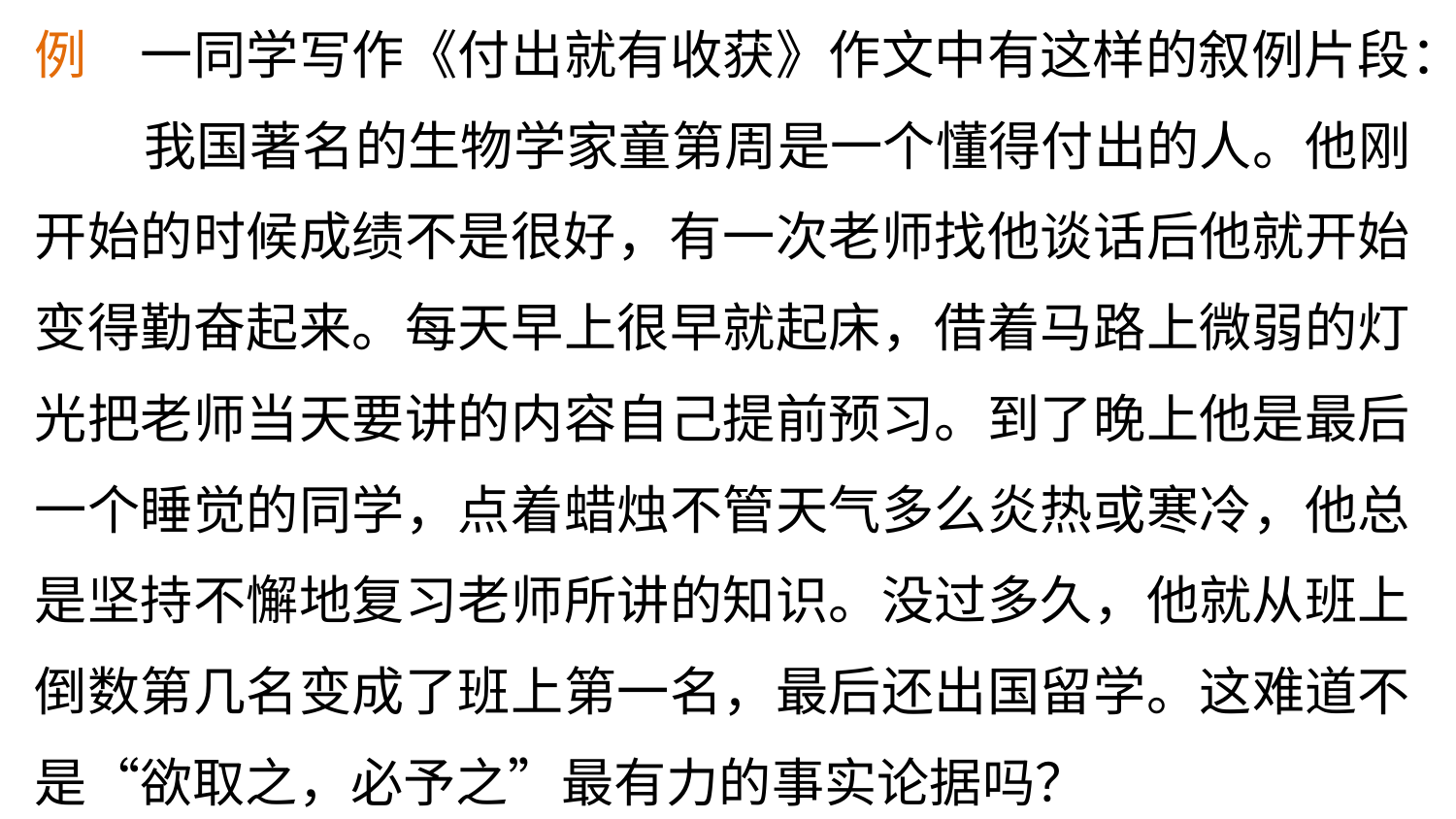

例　一同学写作《付出就有收获》作文中有这样的叙例片段：
        我国著名的生物学家童第周是一个懂得付出的人。他刚开始的时候成绩不是很好，有一次老师找他谈话后他就开始变得勤奋起来。每天早上很早就起床，借着马路上微弱的灯光把老师当天要讲的内容自己提前预习。到了晚上他是最后一个睡觉的同学，点着蜡烛不管天气多么炎热或寒冷，他总是坚持不懈地复习老师所讲的知识。没过多久，他就从班上倒数第几名变成了班上第一名，最后还出国留学。这难道不是“欲取之，必予之”最有力的事实论据吗？